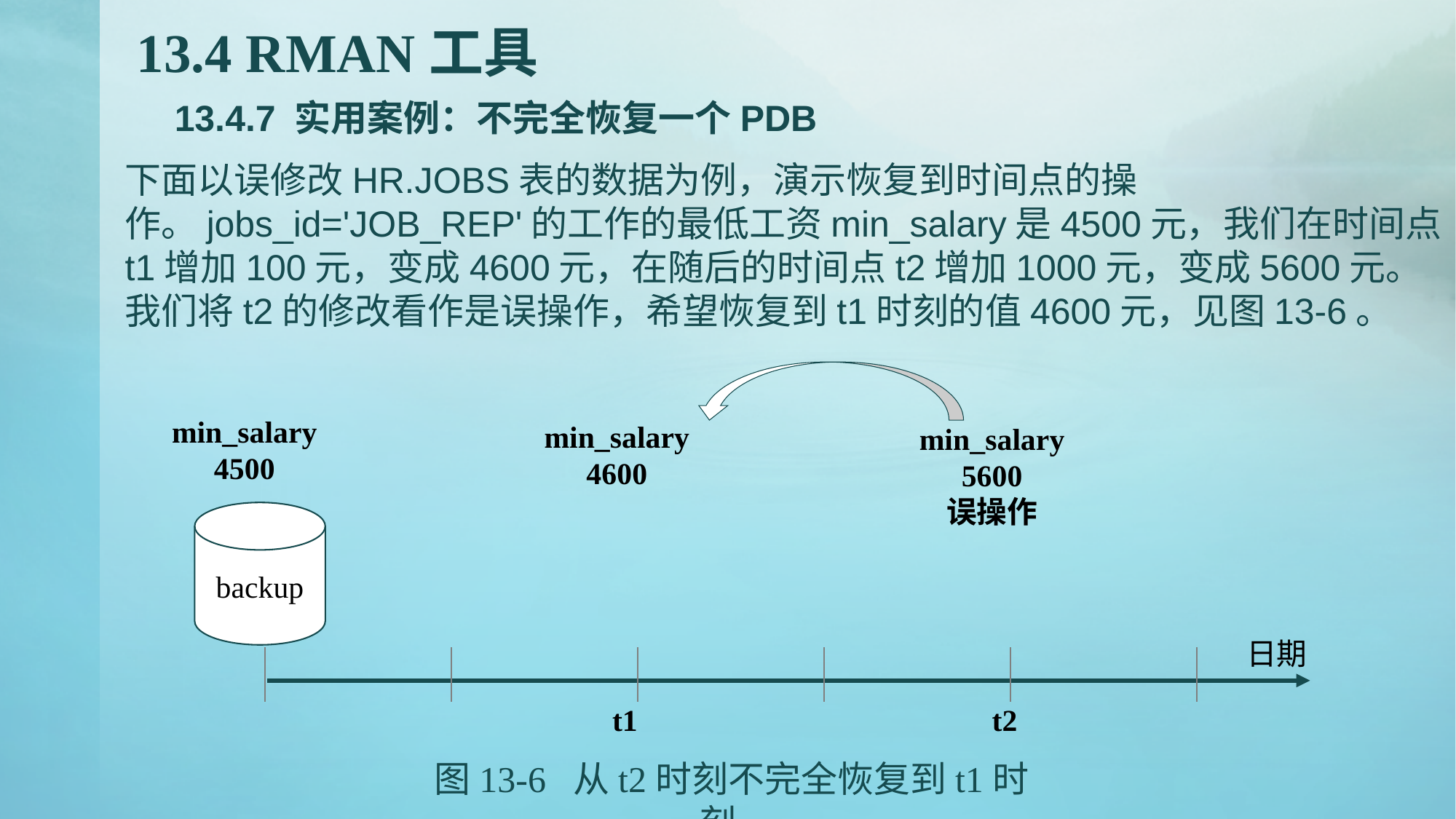

# 13.4 RMAN工具 13.4.7 实用案例：不完全恢复一个PDB
下面以误修改HR.JOBS表的数据为例，演示恢复到时间点的操作。jobs_id='JOB_REP'的工作的最低工资min_salary是4500元，我们在时间点t1增加100元，变成4600元，在随后的时间点t2增加1000元，变成5600元。我们将t2的修改看作是误操作，希望恢复到t1时刻的值4600元，见图13-6。

min_salary
4500
min_salary
4600
min_salary
5600
误操作
backup
日期
t2
t1
图13-6  从t2时刻不完全恢复到t1时刻